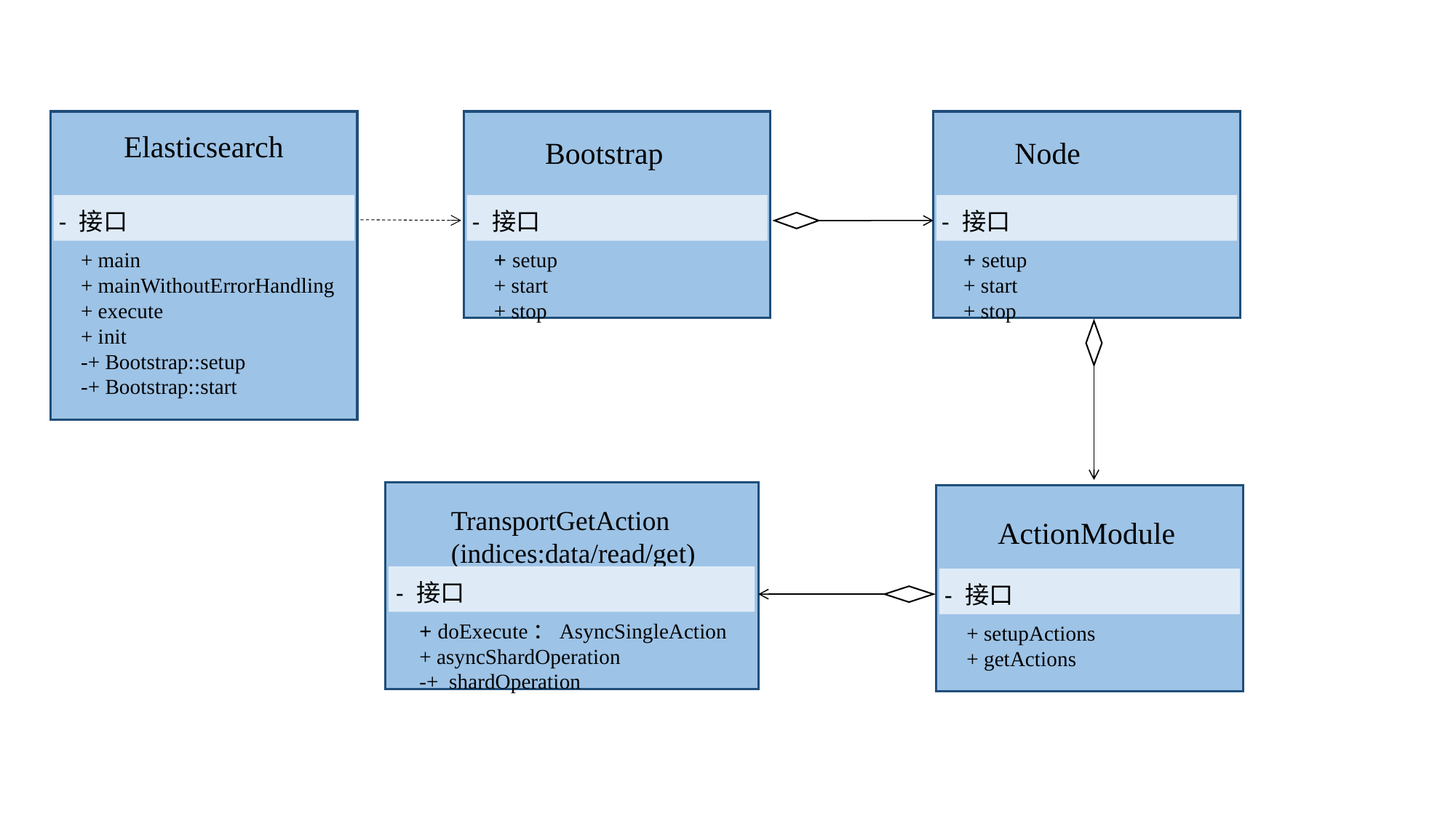

Elasticsearch

- 接口
+ main
+ mainWithoutErrorHandling
+ execute
+ init
-+ Bootstrap::setup
-+ Bootstrap::start

Bootstrap

- 接口
+ setup
+ start
+ stop

Node

- 接口
+ setup
+ start
+ stop

TransportGetAction
(indices:data/read/get)

- 接口
+ doExecute：AsyncSingleAction
+ asyncShardOperation
-+  shardOperation

ActionModule

- 接口
+ setupActions
+ getActions